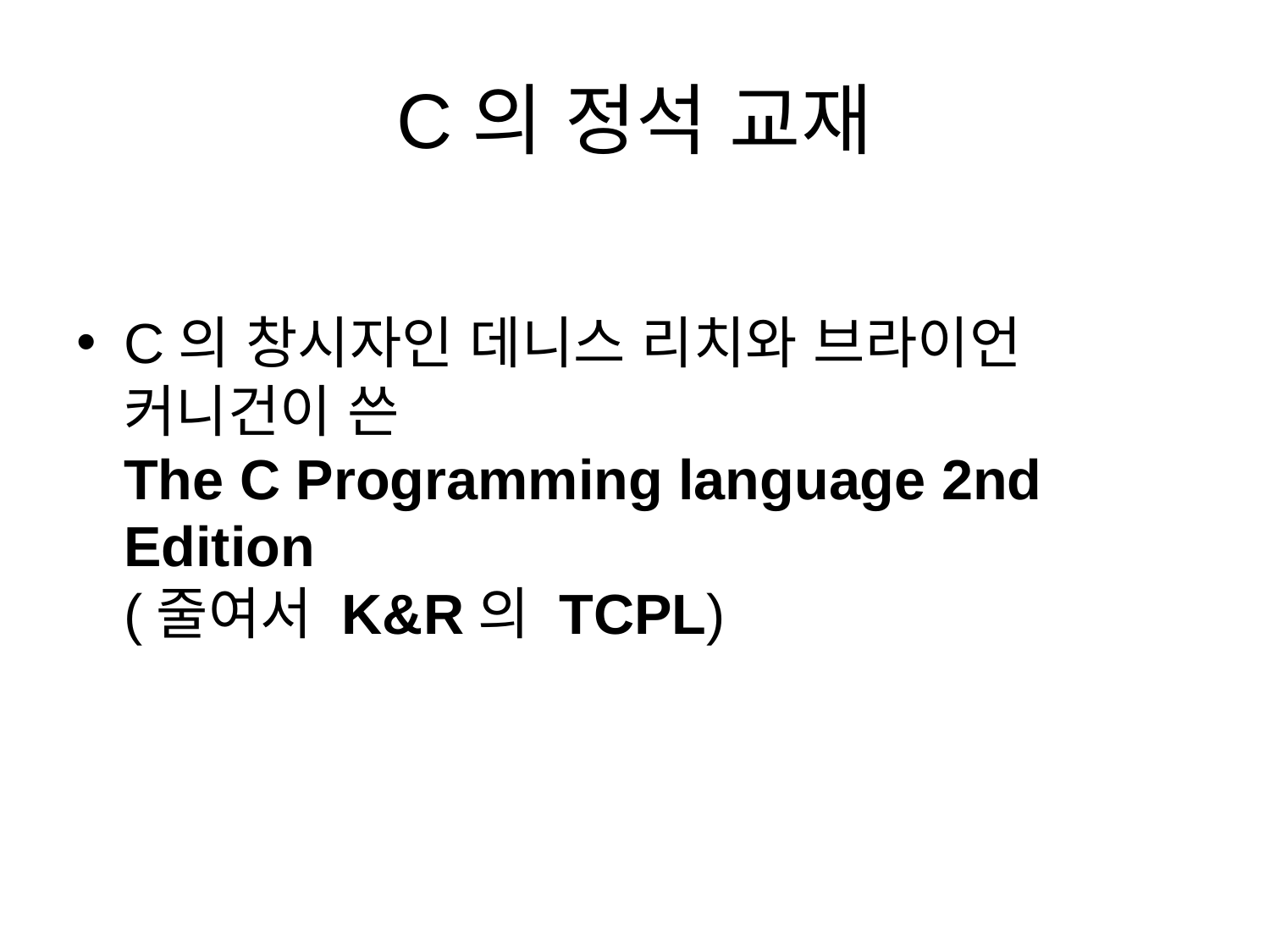

# C의 정석 교재

C의 창시자인 데니스 리치와 브라이언 커니건이 쓴
The C Programming language 2nd Edition
(줄여서 K&R의 TCPL)